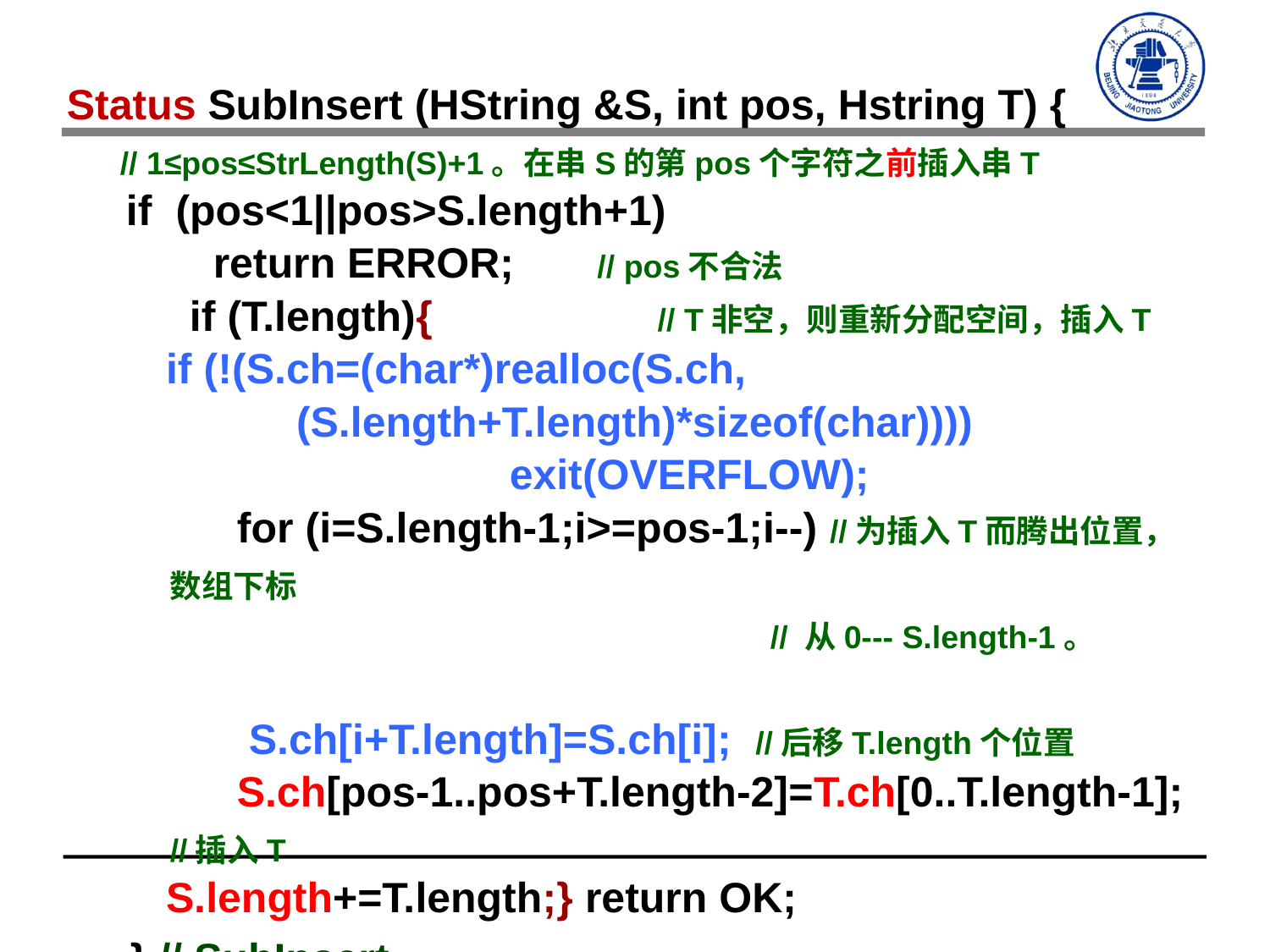

Status SubInsert (HString &S, int pos, Hstring T) {
      // 1≤pos≤StrLength(S)+1。在串S的第pos个字符之前插入串T
     if  (pos<1||pos>S.length+1)
       return ERROR;       // pos不合法
     if (T.length){                   // T非空，则重新分配空间，插入T
   if (!(S.ch=(char*)realloc(S.ch,
              (S.length+T.length)*sizeof(char))))
                                exit(OVERFLOW);
         for (i=S.length-1;i>=pos-1;i--) //为插入T而腾出位置，数组下标
                                                                        // 从0--- S.length-1。
          S.ch[i+T.length]=S.ch[i];  //后移T.length个位置
         S.ch[pos-1..pos+T.length-2]=T.ch[0..T.length-1]; //插入T
   S.length+=T.length;} return OK;
} // SubInsert